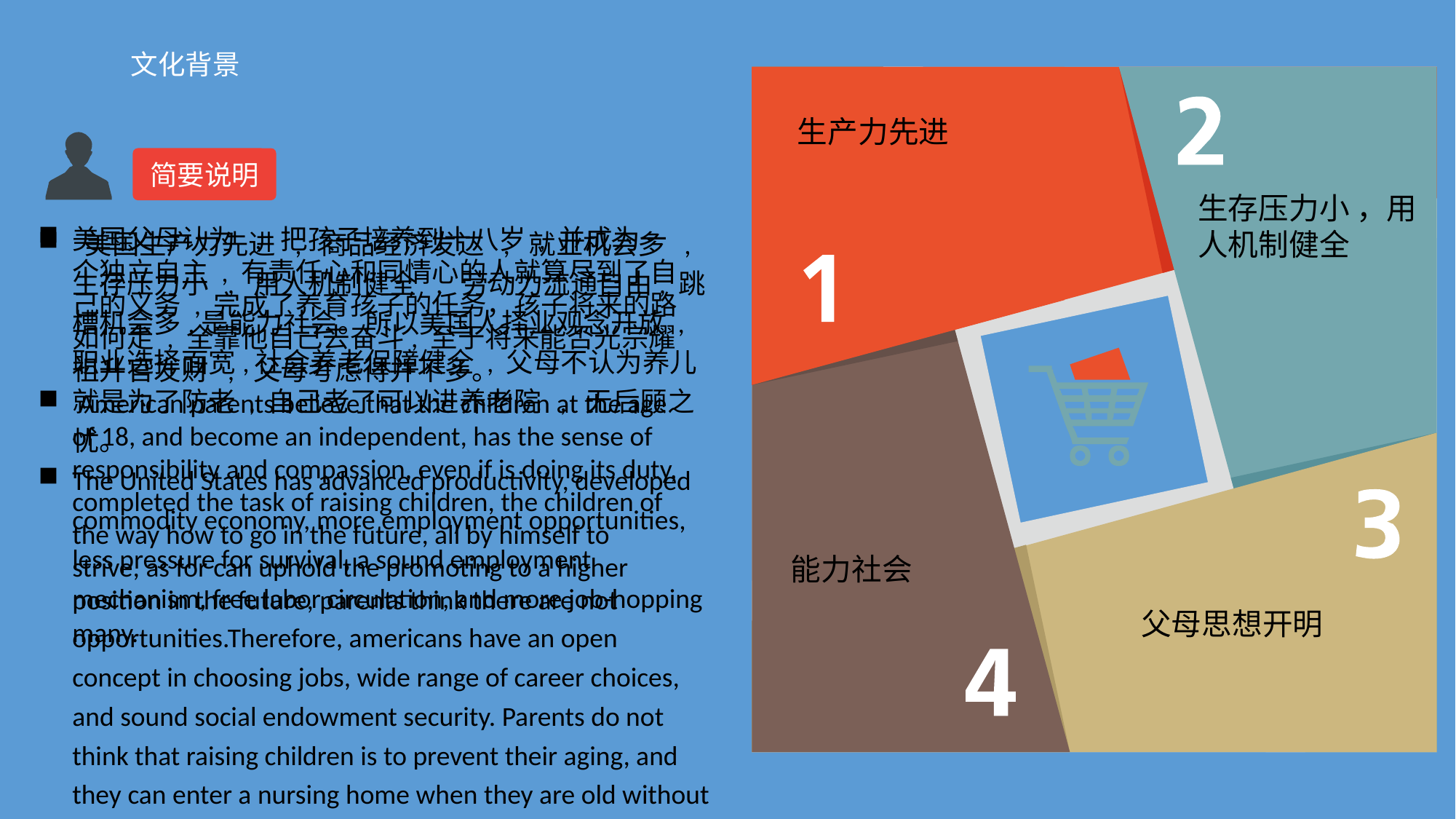

文化背景

生产力先进

简要说明
生存压力小 ，用人机制健全

 美国生产力先进  ,  商品经济发达  ,  就业机会多  ,  生存压力小  ,  用人机制健全  ,  劳动力流通自由, 跳槽机会多,是能力社会。所以美国人择业观念开放 , 职业选择面宽,社会养老保障健全 , 父母不认为养儿就是为了防老 , 自己老了可以进养老院  ,  无后顾之忧。
The United States has advanced productivity, developed commodity economy, more employment opportunities, less pressure for survival, a sound employment mechanism, free labor circulation, and more job-hopping opportunities.Therefore, americans have an open concept in choosing jobs, wide range of career choices, and sound social endowment security. Parents do not think that raising children is to prevent their aging, and they can enter a nursing home when they are old without worries.
美国父母认为  ,  把孩子培养到十八岁 , 并成为一个独立自主 , 有责任心和同情心的人就算尽到了自己的义务 , 完成了养育孩子的任务，孩子将来的路如何走 , 全靠他自己去奋斗, 至于将来能否光宗耀祖升官发财  ,  父母考虑得并不多。
 American parents believe that the children at the age of 18, and become an independent, has the sense of responsibility and compassion, even if is doing its duty, completed the task of raising children, the children of the way how to go in the future, all by himself to strive, as for can uphold the promoting to a higher position in the future, parents think there are not many.

能力社会

父母思想开明